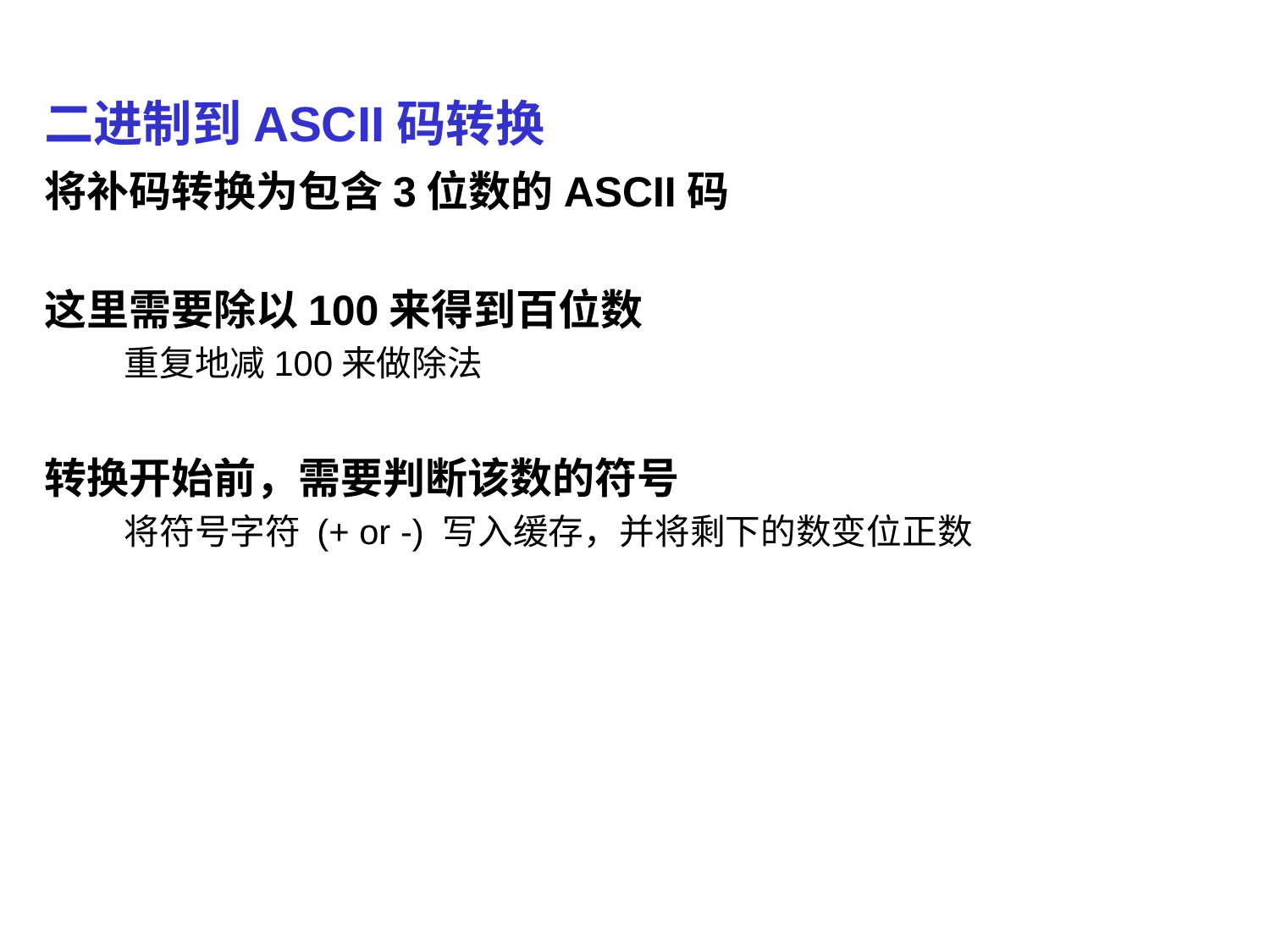

# 二进制到ASCII码转换
将补码转换为包含3位数的ASCII码

这里需要除以100来得到百位数
重复地减100来做除法

转换开始前，需要判断该数的符号
将符号字符 (+ or -) 写入缓存，并将剩下的数变位正数